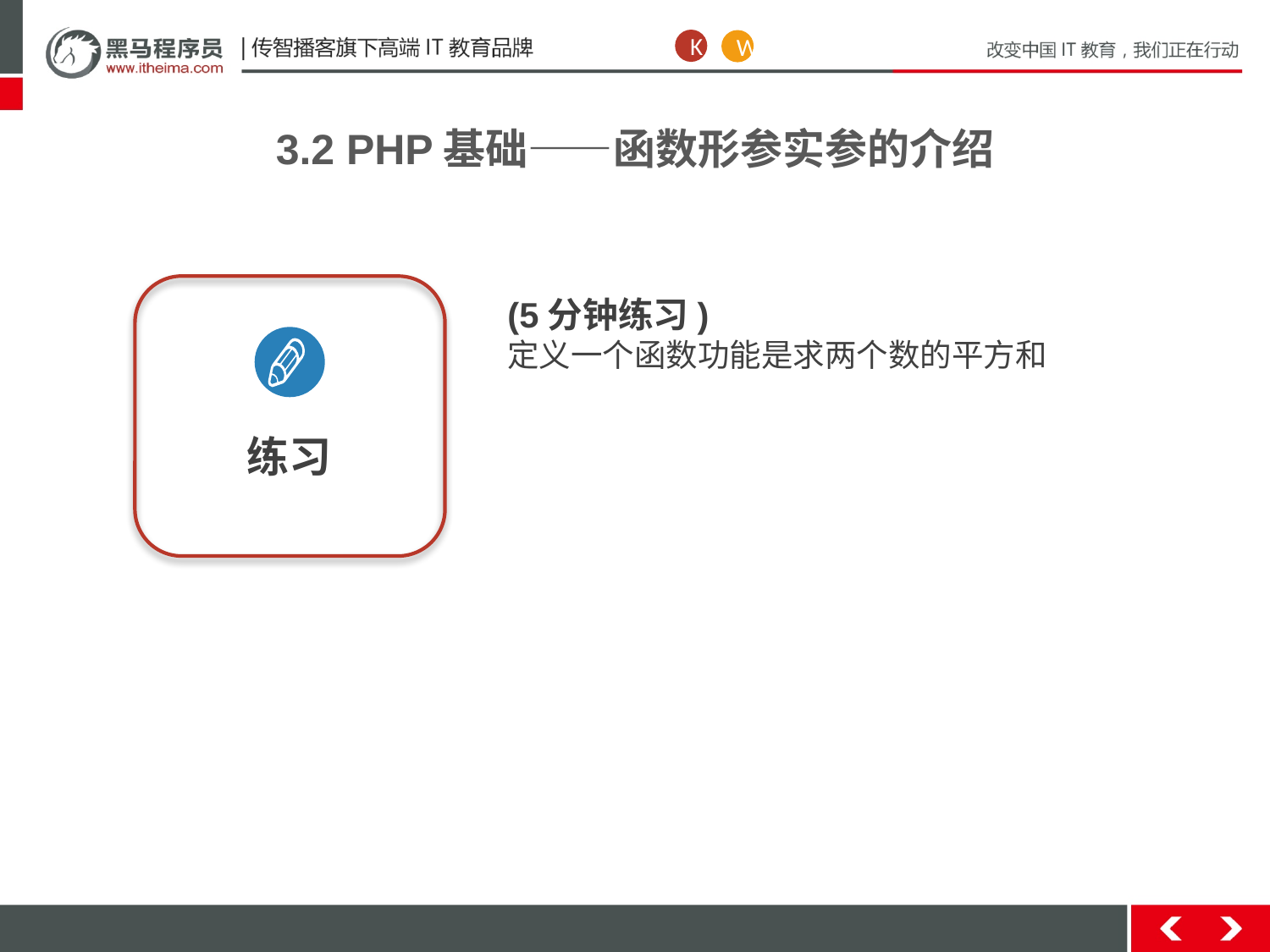

K
W
3.2 PHP基础——函数形参实参的介绍

练习
(5分钟练习)
定义一个函数功能是求两个数的平方和